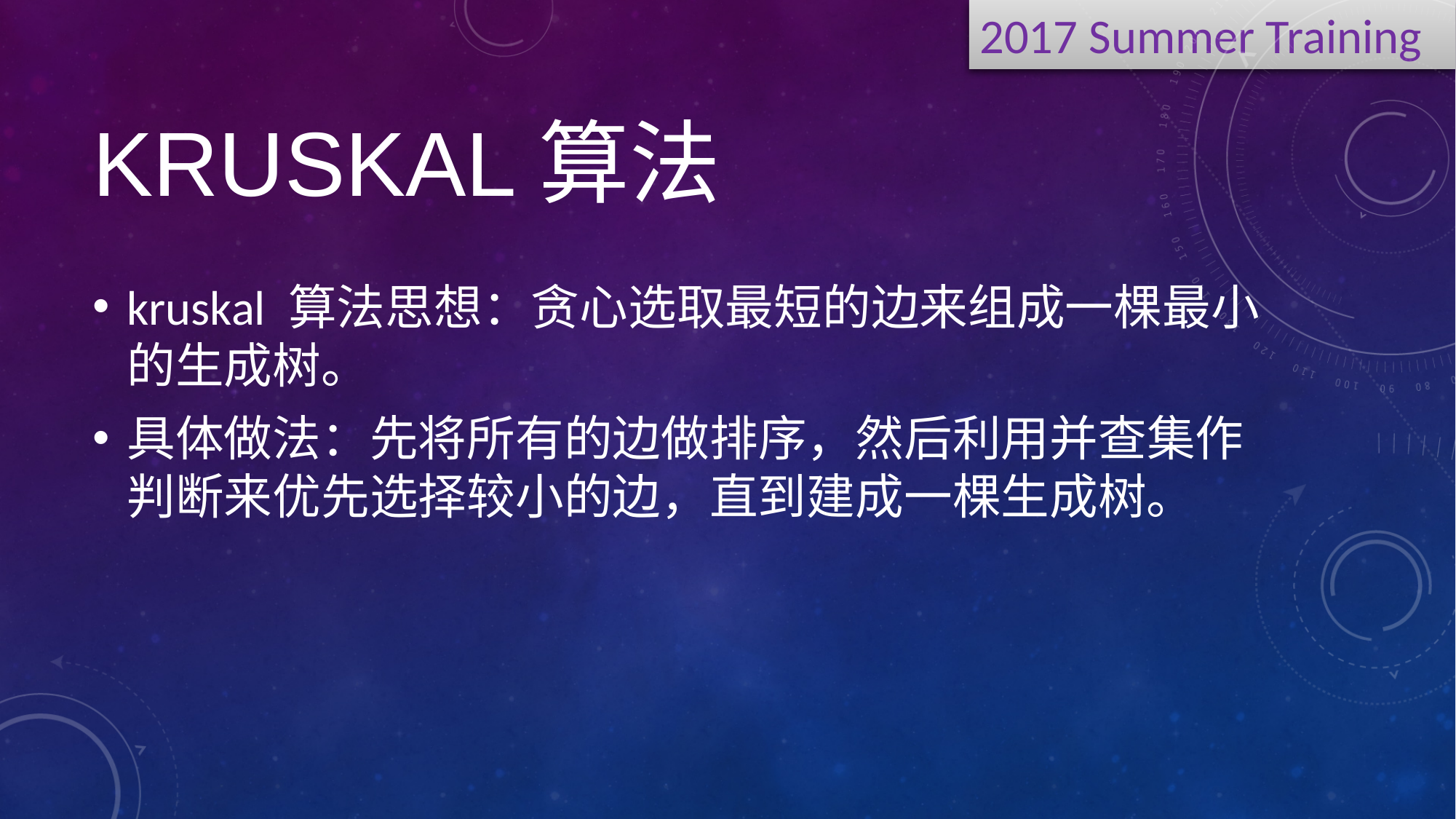

# Kruskal算法
kruskal 算法思想：贪心选取最短的边来组成一棵最小的生成树。
具体做法：先将所有的边做排序，然后利用并查集作判断来优先选择较小的边，直到建成一棵生成树。